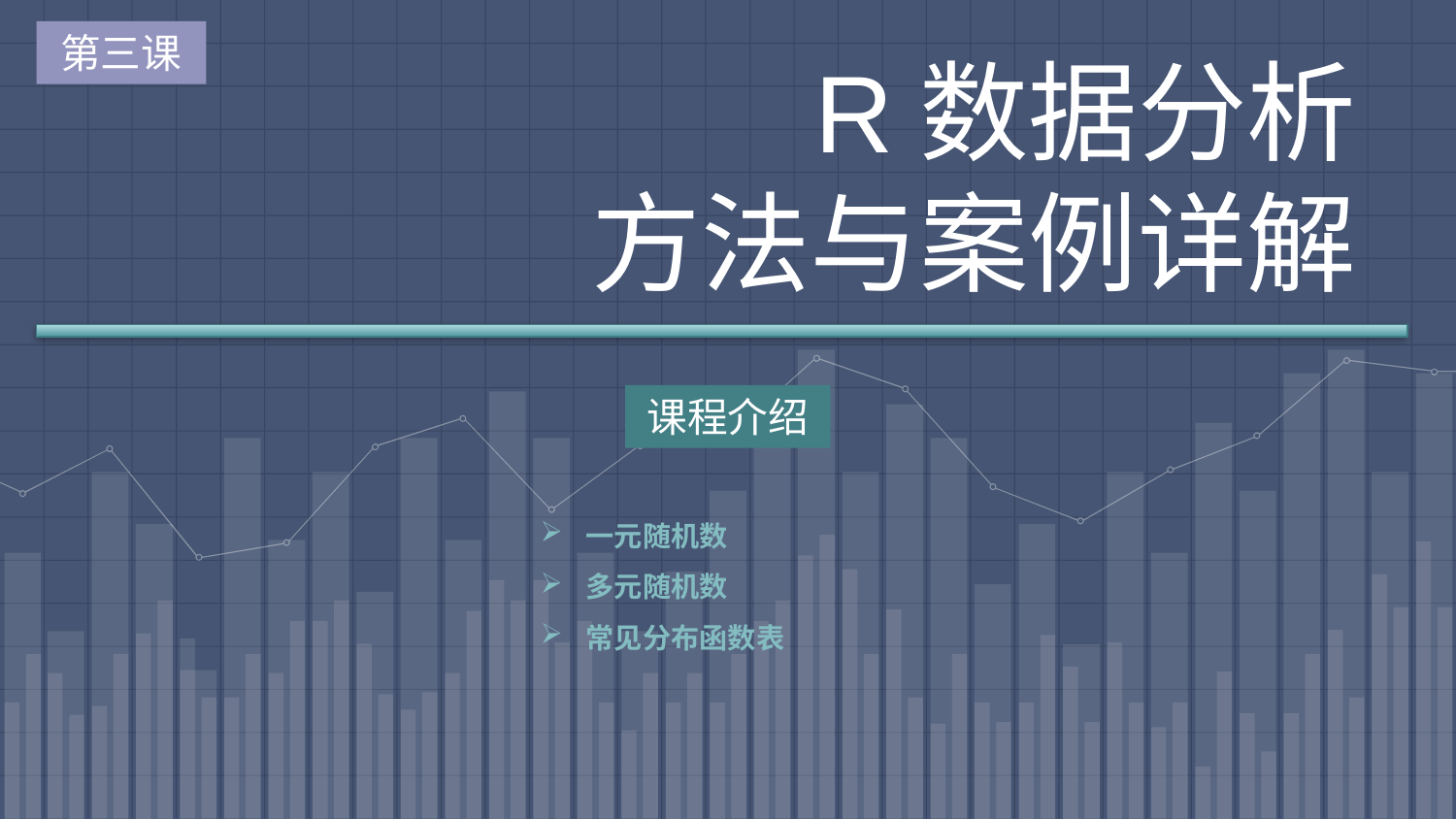

第三课
# R数据分析 方法与案例详解

课程介绍
一元随机数
多元随机数
常见分布函数表